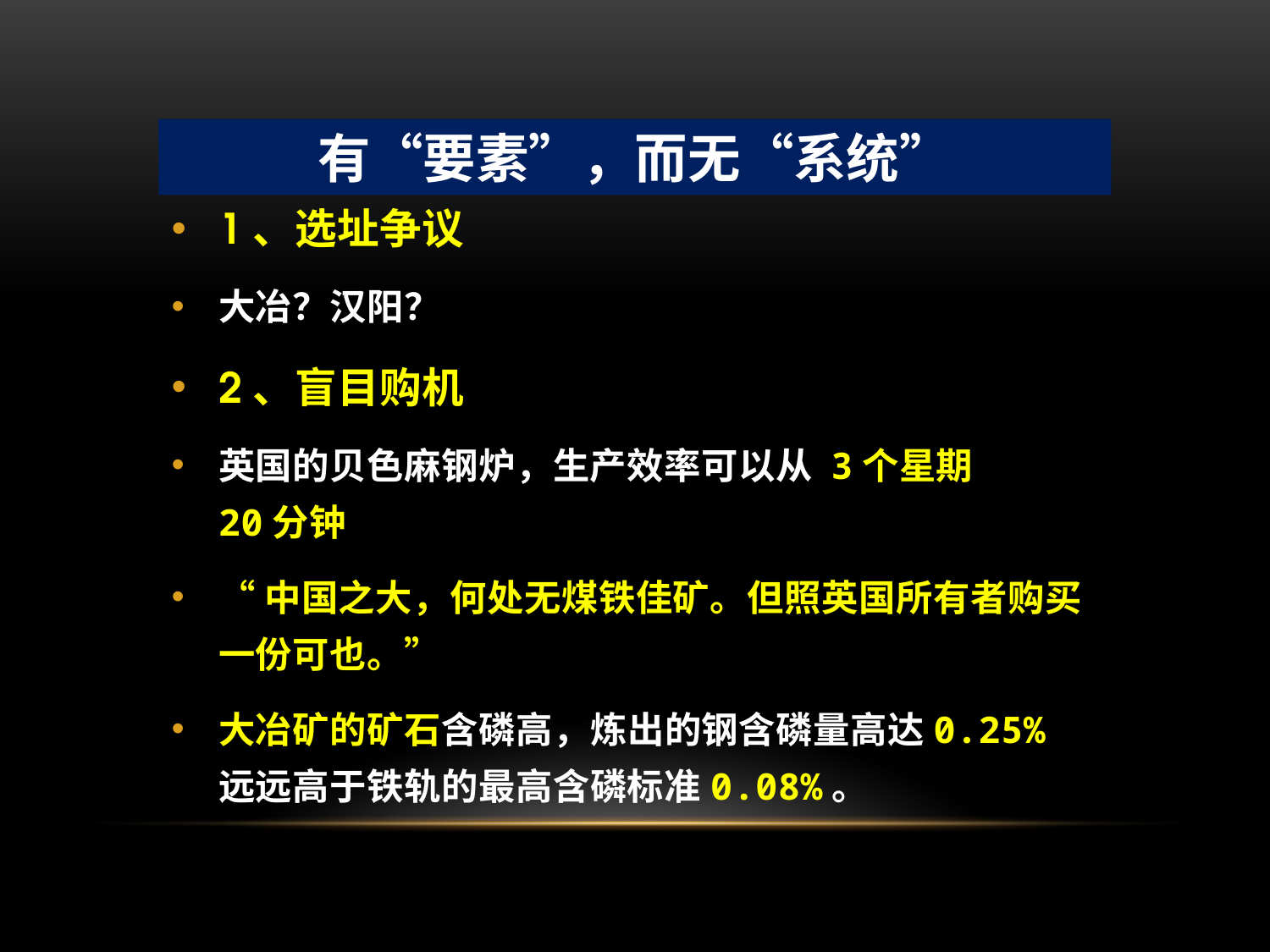

有“要素”，而无“系统”
1、选址争议
大冶？汉阳？
2、盲目购机
英国的贝色麻钢炉，生产效率可以从 3个星期缩短到20分钟。
“中国之大，何处无煤铁佳矿。但照英国所有者购买一份可也。”
大冶矿的矿石含磷高，炼出的钢含磷量高达0.25%，远远高于铁轨的最高含磷标准0.08%。